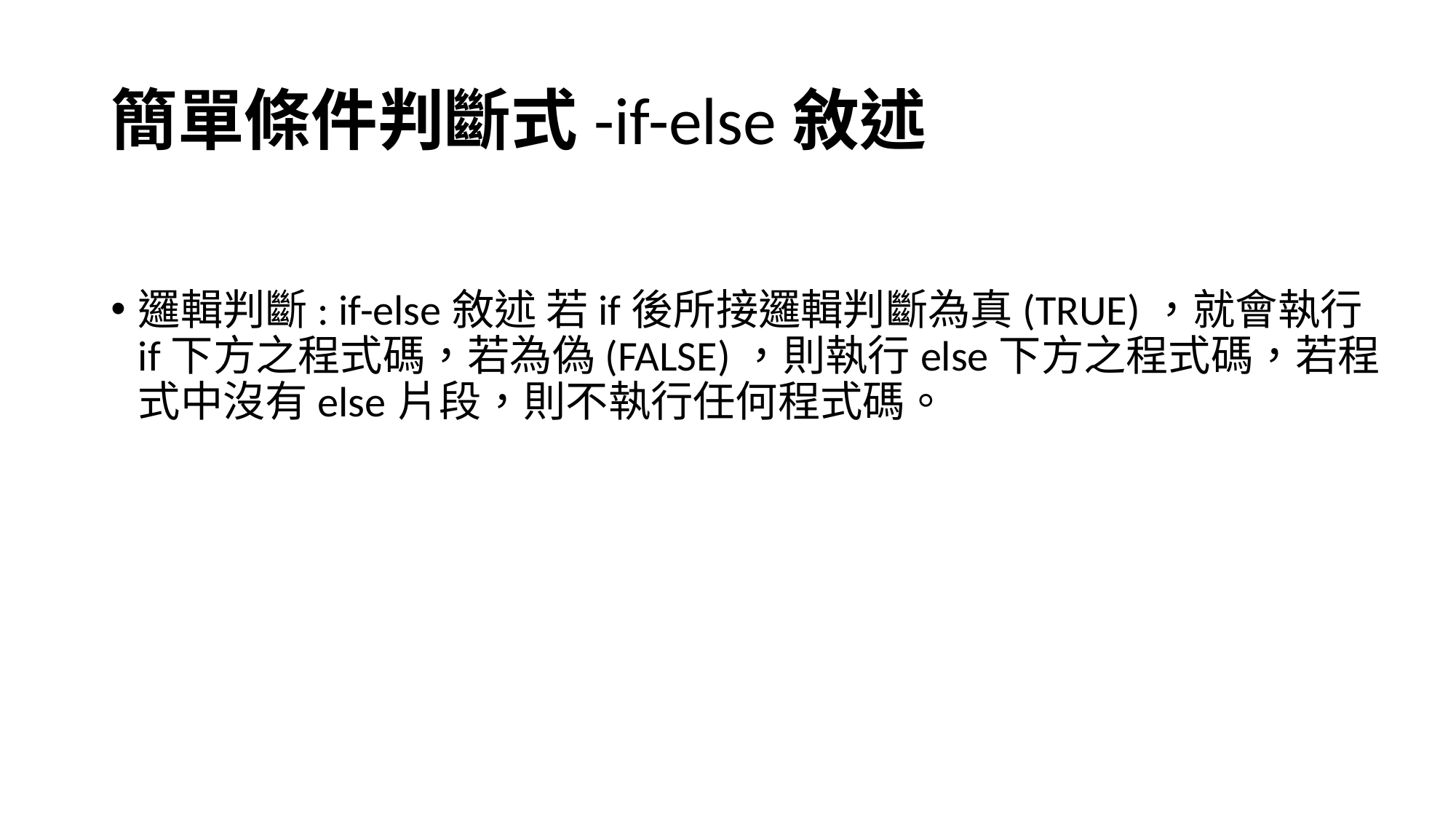

# 簡單條件判斷式-if-else敘述
邏輯判斷: if-else敘述 若if後所接邏輯判斷為真(TRUE)，就會執行if下方之程式碼，若為偽(FALSE)，則執行else下方之程式碼，若程式中沒有else片段，則不執行任何程式碼。